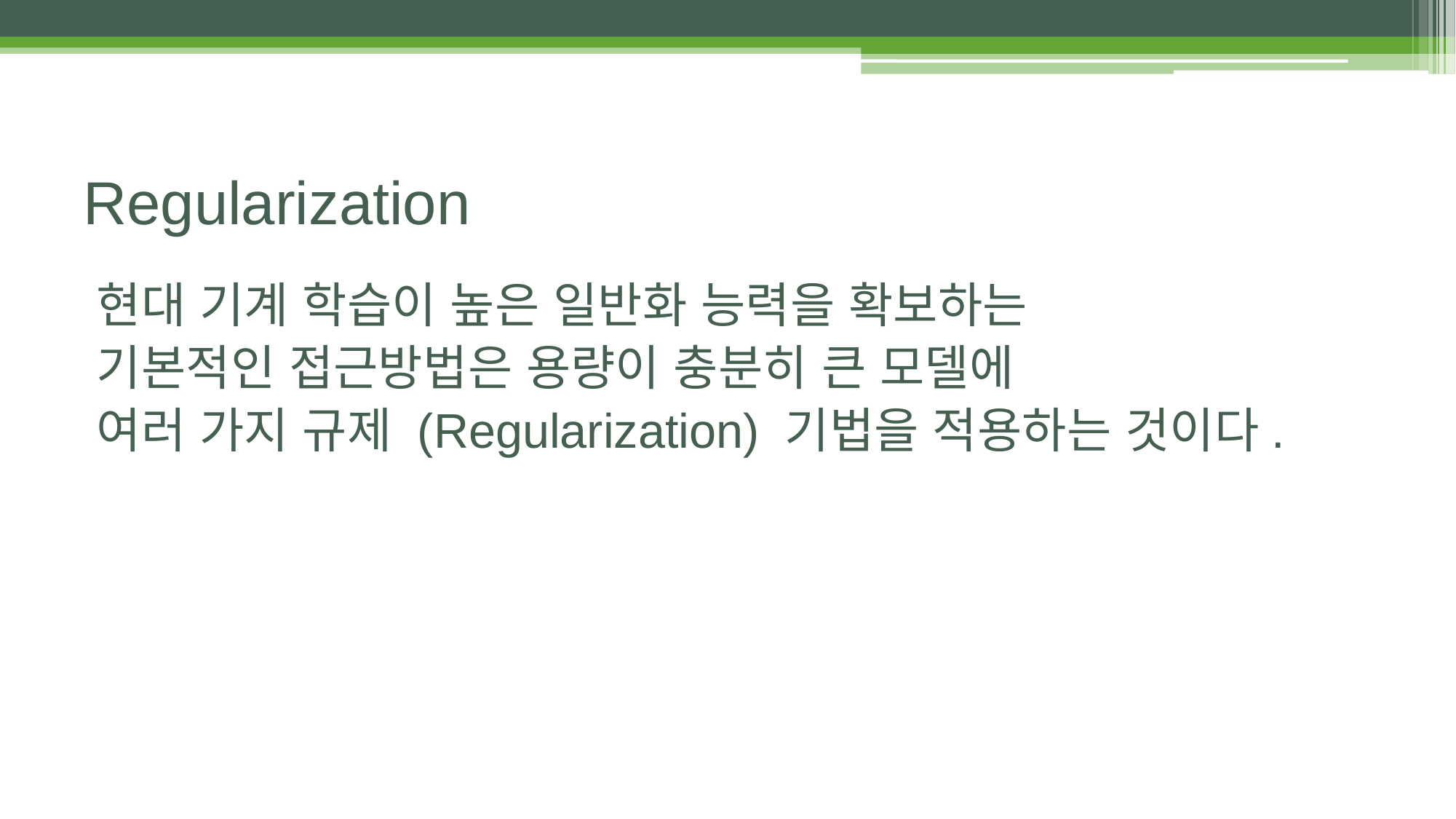

# Regularization
현대 기계 학습이 높은 일반화 능력을 확보하는
기본적인 접근방법은 용량이 충분히 큰 모델에
여러 가지 규제 (Regularization) 기법을 적용하는 것이다.